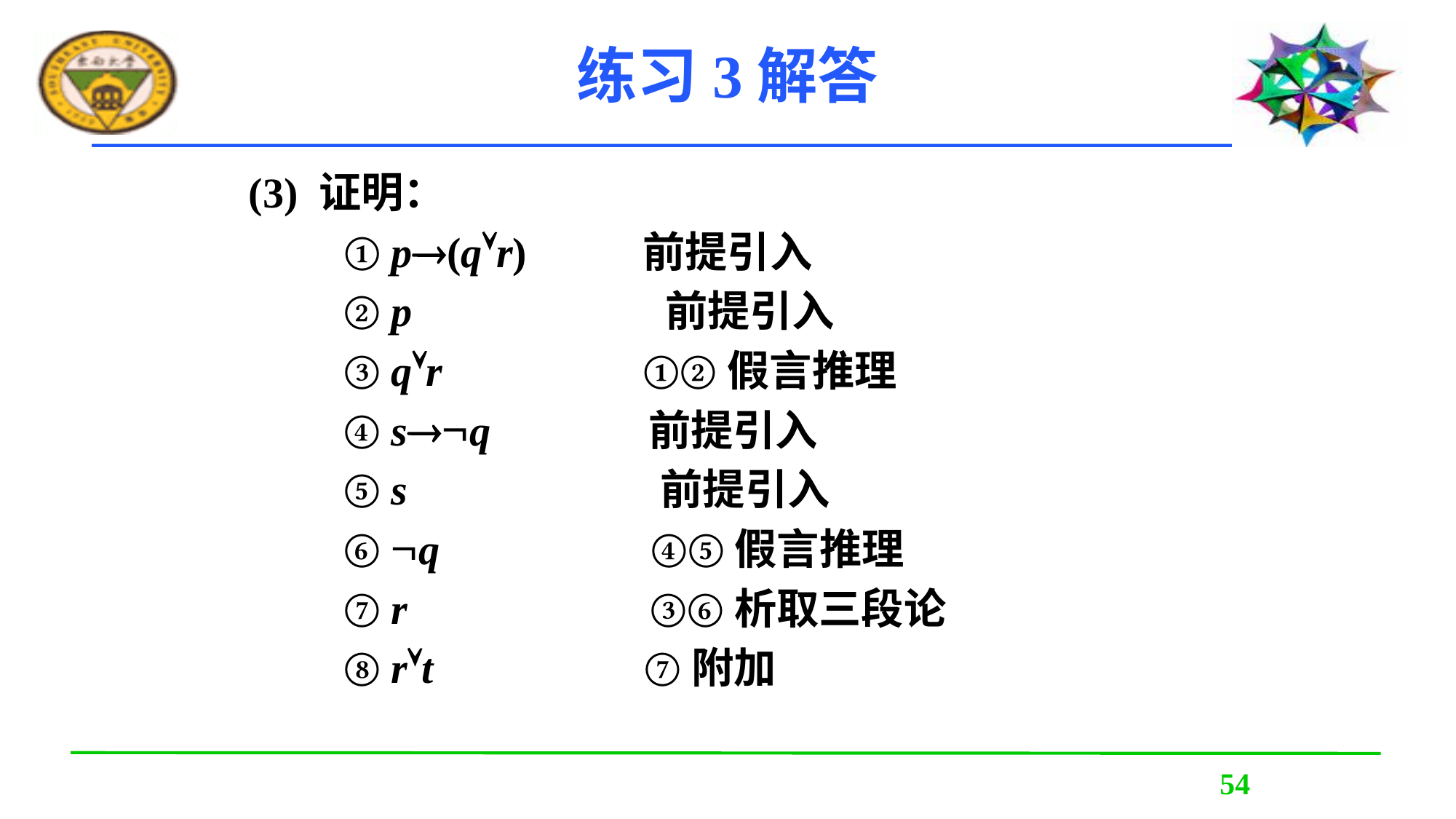

# 练习3解答
(3) 证明：
         ① p→(q∨r)          前提引入
         ② p                       前提引入
         ③ q∨r                   ①②假言推理
         ④ s→¬q              前提引入
         ⑤ s                       前提引入
         ⑥ ¬q                    ④⑤假言推理
         ⑦ r                       ③⑥析取三段论
         ⑧ r∨t                    ⑦附加